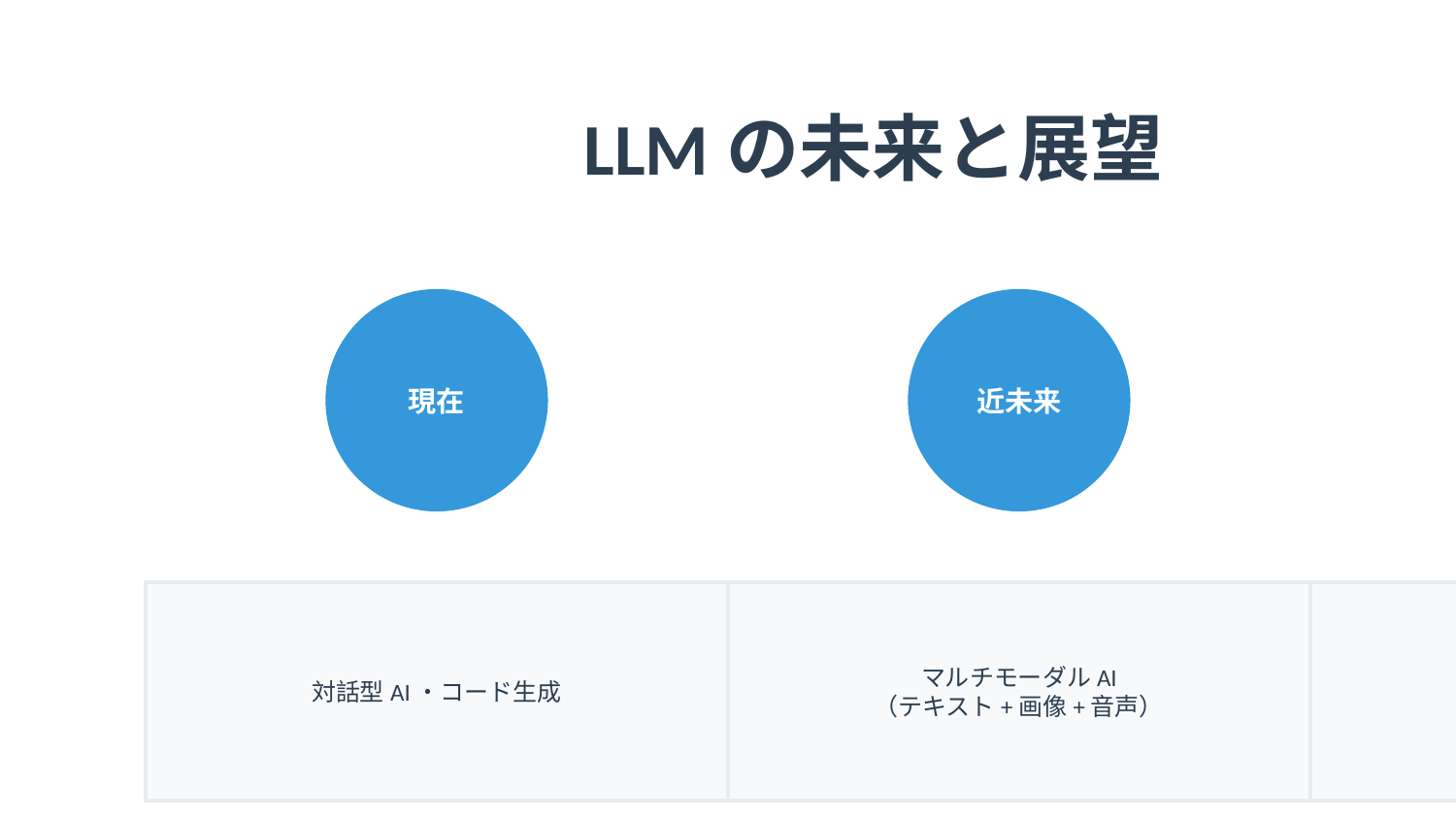

LLMの未来と展望

現在

近未来

将来

対話型AI・コード生成

マルチモーダルAI
（テキスト+画像+音声）

AGI（汎用人工知能）
への発展

まとめ
LLMは言語処理の革命をもたらし、
さまざまな分野での活用が期待される技術です